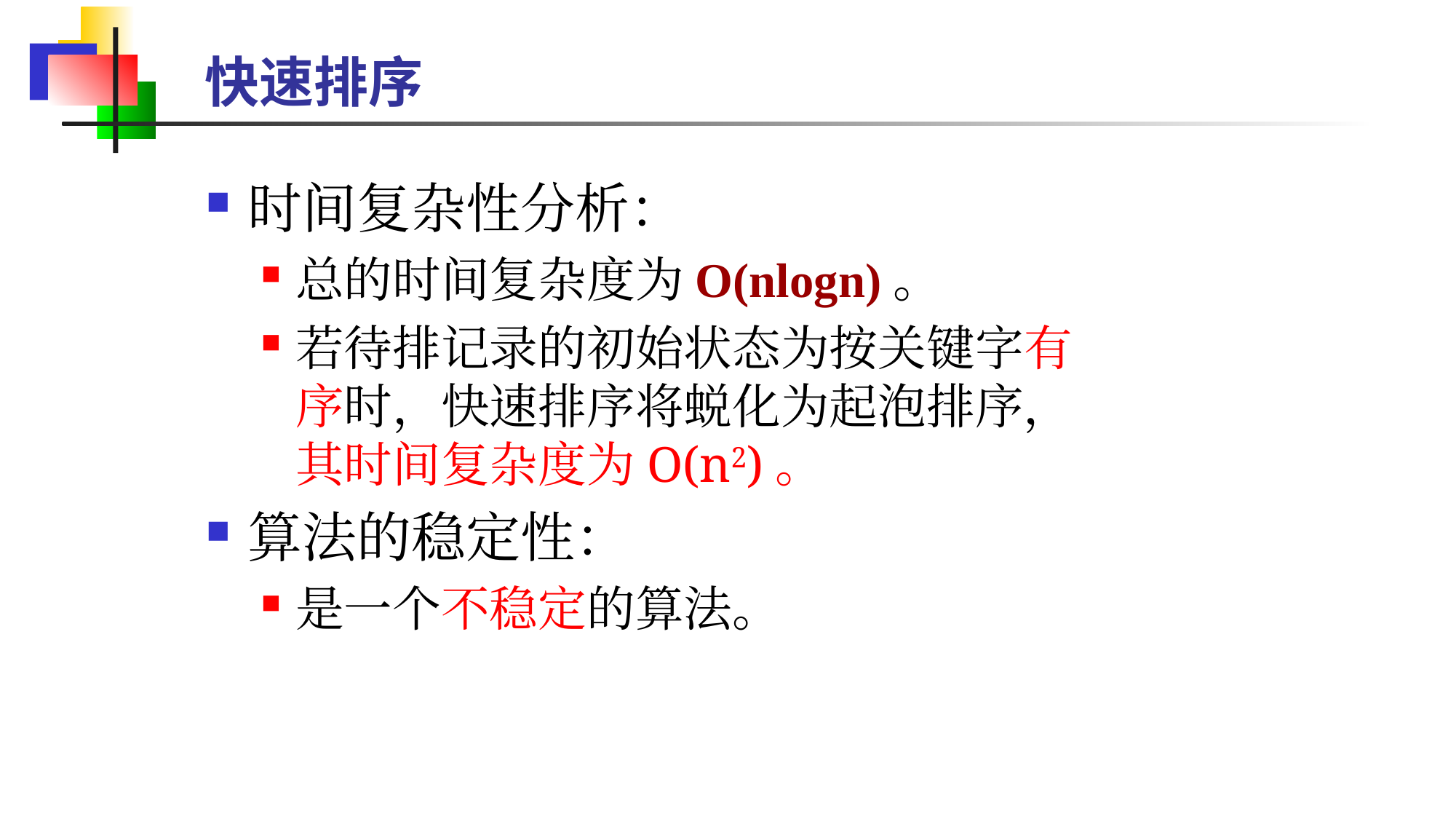

快速排序
时间复杂性分析：
总的时间复杂度为O(nlogn)。
若待排记录的初始状态为按关键字有序时，快速排序将蜕化为起泡排序，其时间复杂度为O(n2)。
算法的稳定性：
是一个不稳定的算法。